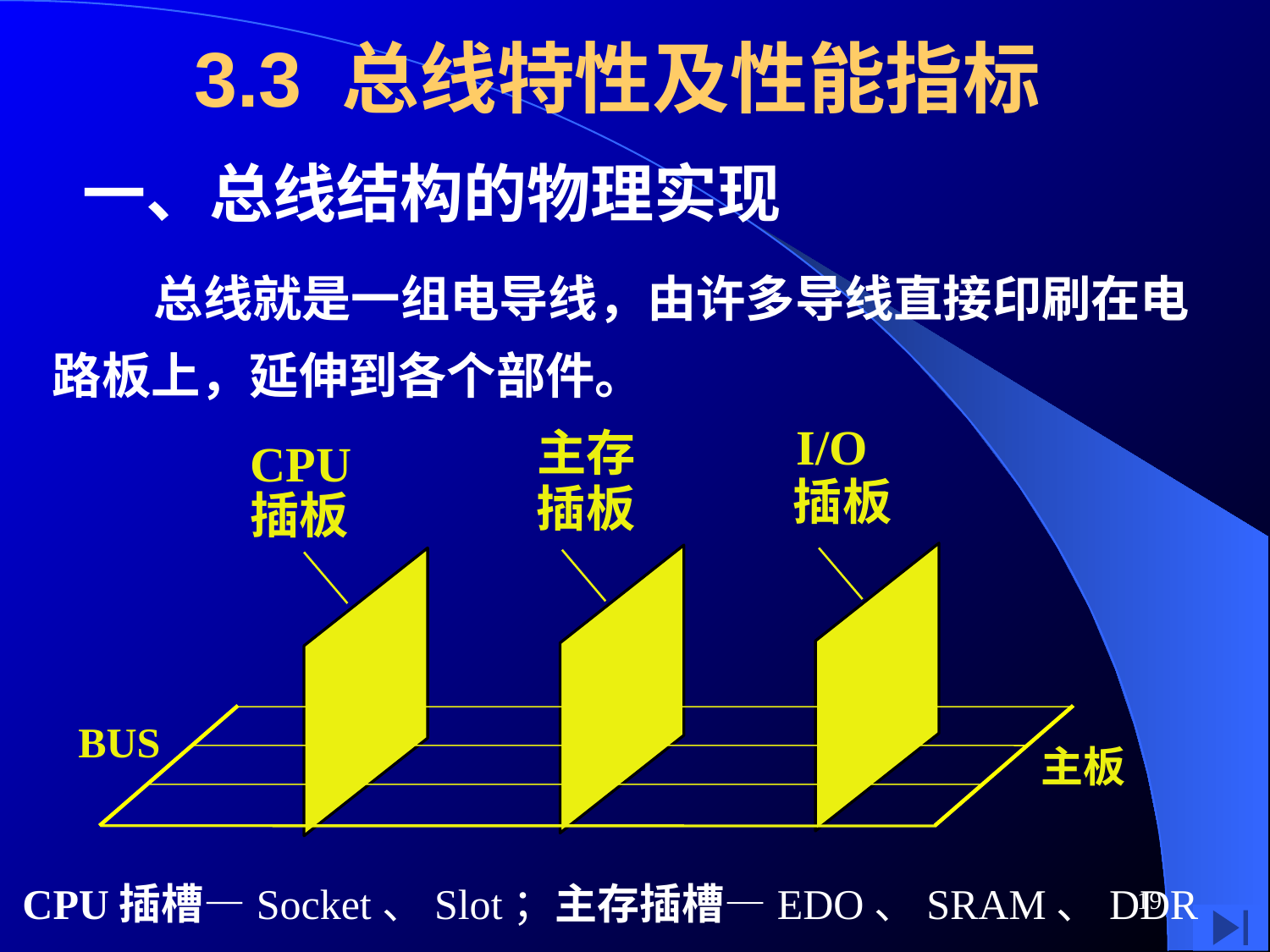

# 3.3 总线特性及性能指标
一、总线结构的物理实现
        总线就是一组电导线，由许多导线直接印刷在电路板上，延伸到各个部件。
I/O
 插板

主存
  插板

CPU

  插板

BUS

主板
CPU插槽—Socket、Slot；主存插槽—EDO、SRAM、DDR
19